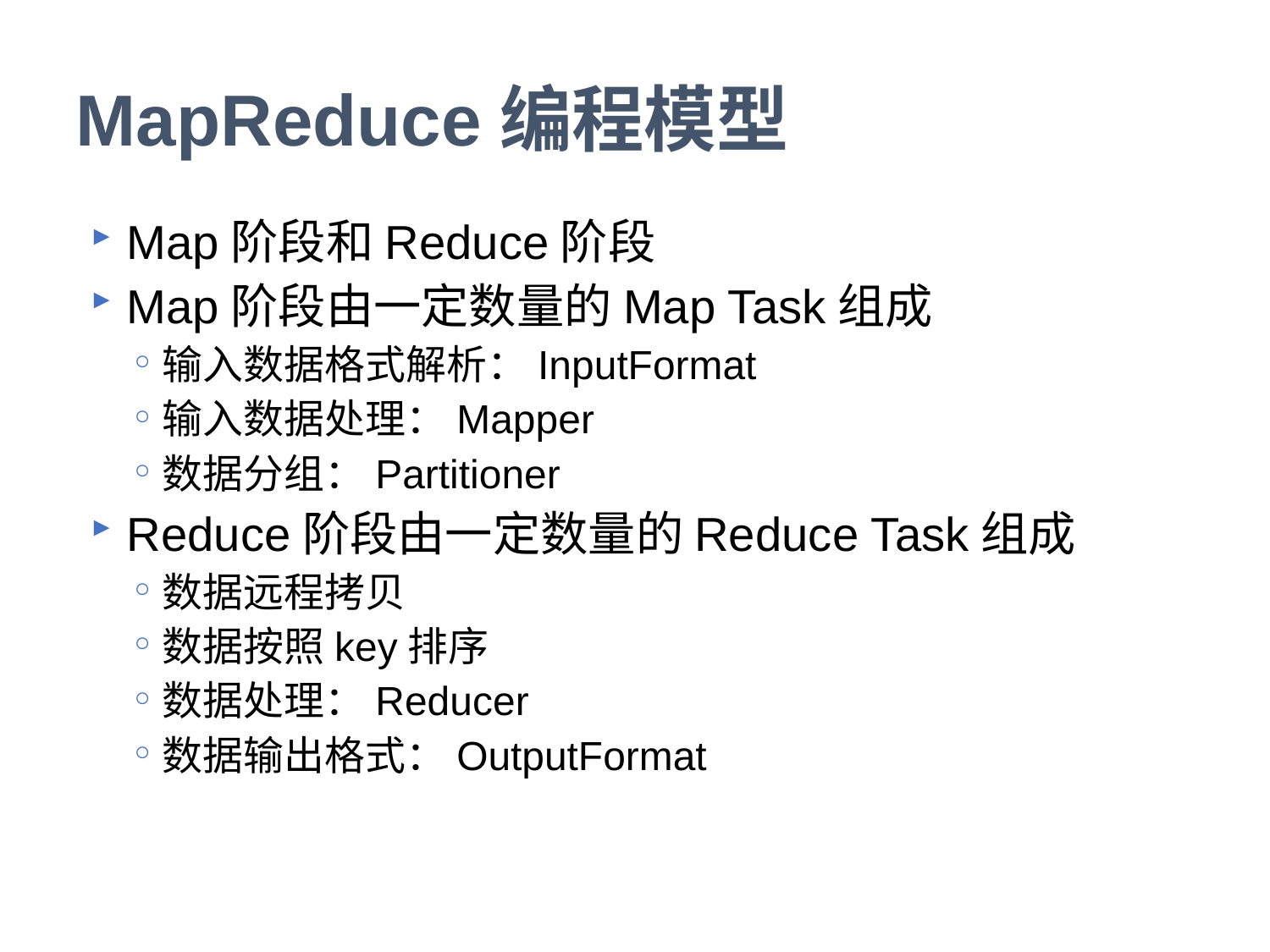

# MapReduce编程模型
Map阶段和Reduce阶段
Map阶段由一定数量的Map Task组成
输入数据格式解析：InputFormat
输入数据处理：Mapper
数据分组：Partitioner
Reduce阶段由一定数量的Reduce Task组成
数据远程拷贝
数据按照key排序
数据处理：Reducer
数据输出格式：OutputFormat